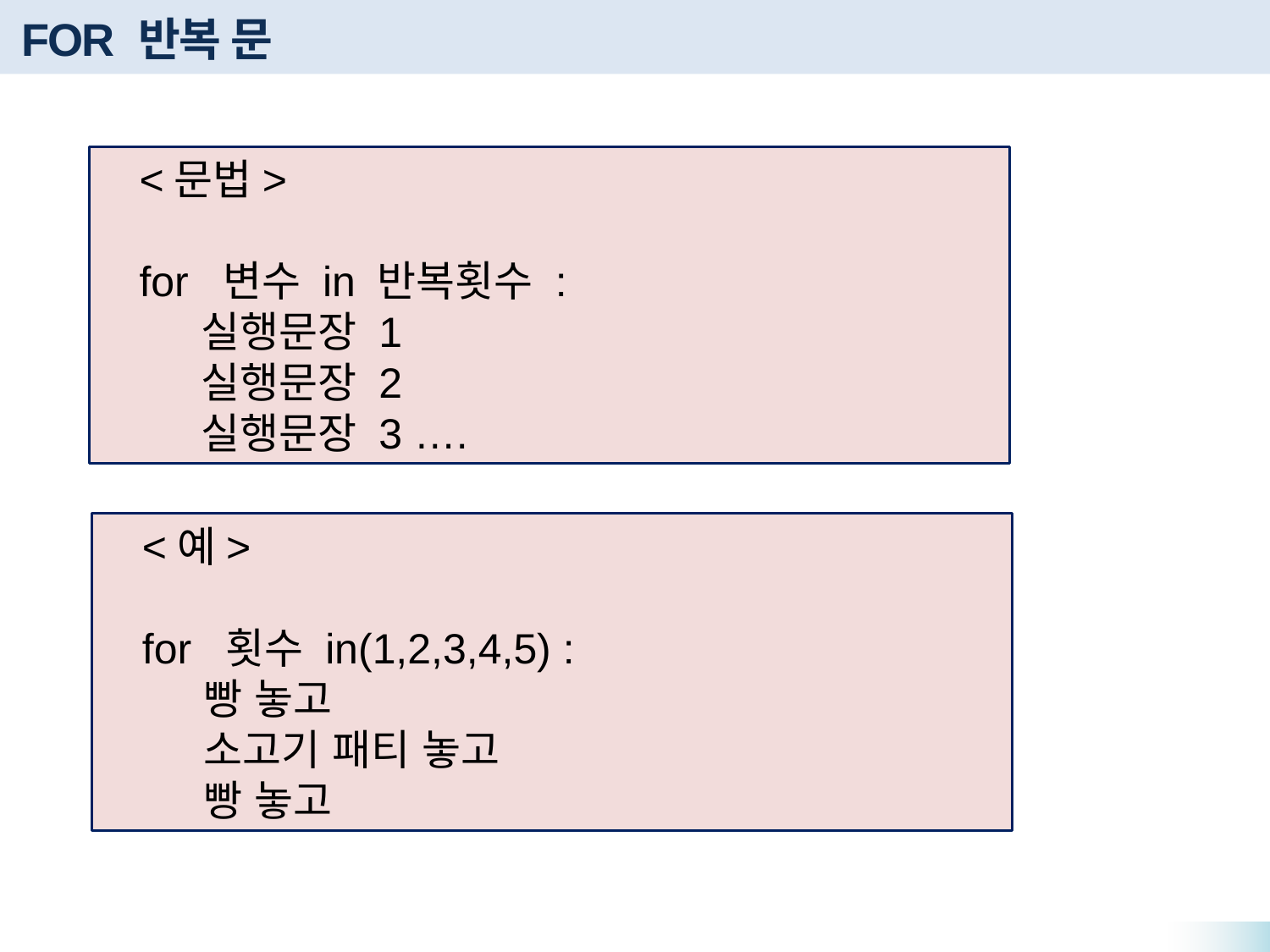

# FOR 반복 문
<문법>

for  변수 in 반복횟수 :
	실행문장 1
	실행문장 2
	실행문장 3 ….
<예>

for  횟수 in(1,2,3,4,5) :
	빵 놓고
	소고기 패티 놓고
	빵 놓고